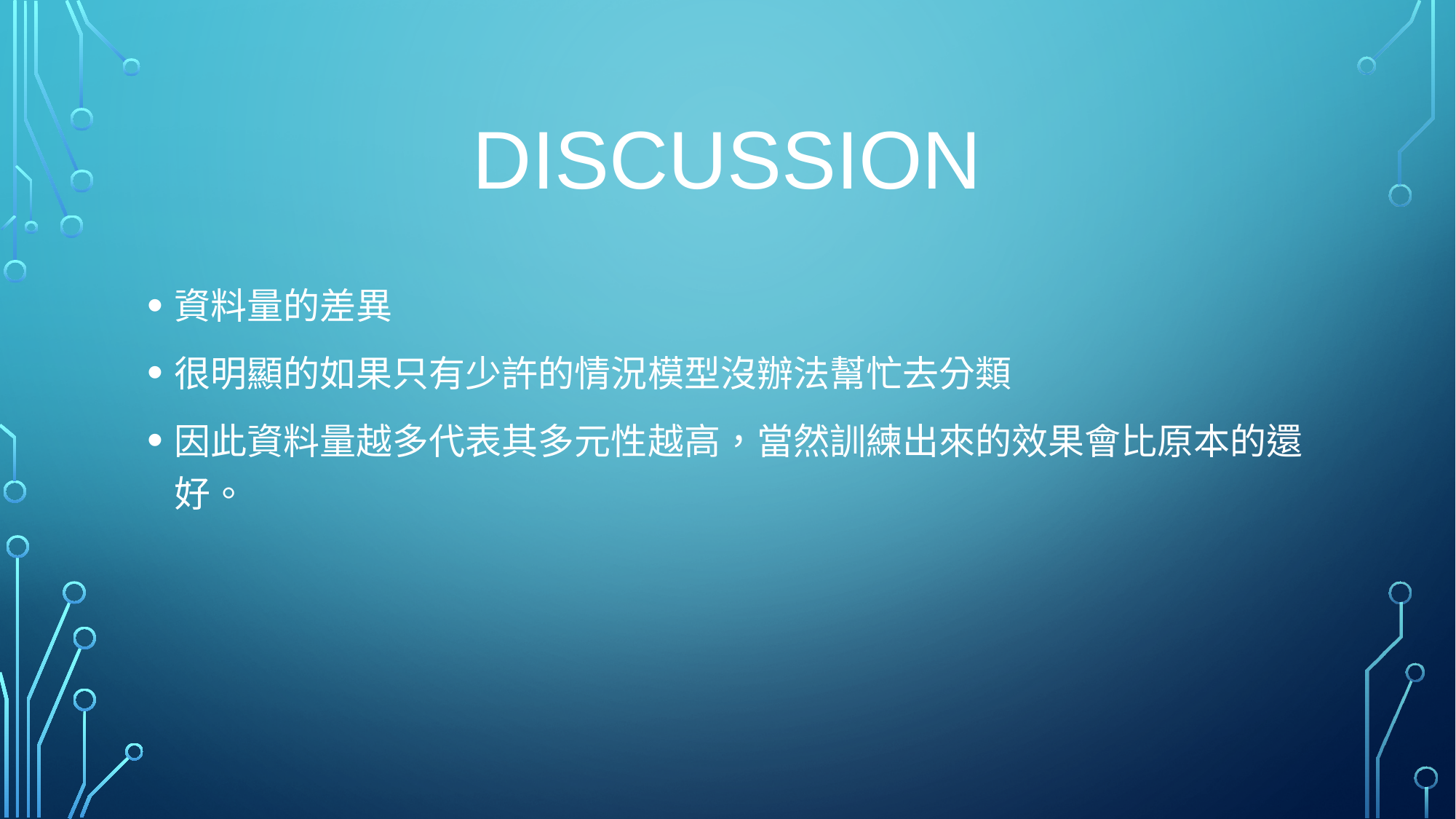

# discussion
資料量的差異
很明顯的如果只有少許的情況模型沒辦法幫忙去分類
因此資料量越多代表其多元性越高，當然訓練出來的效果會比原本的還好。